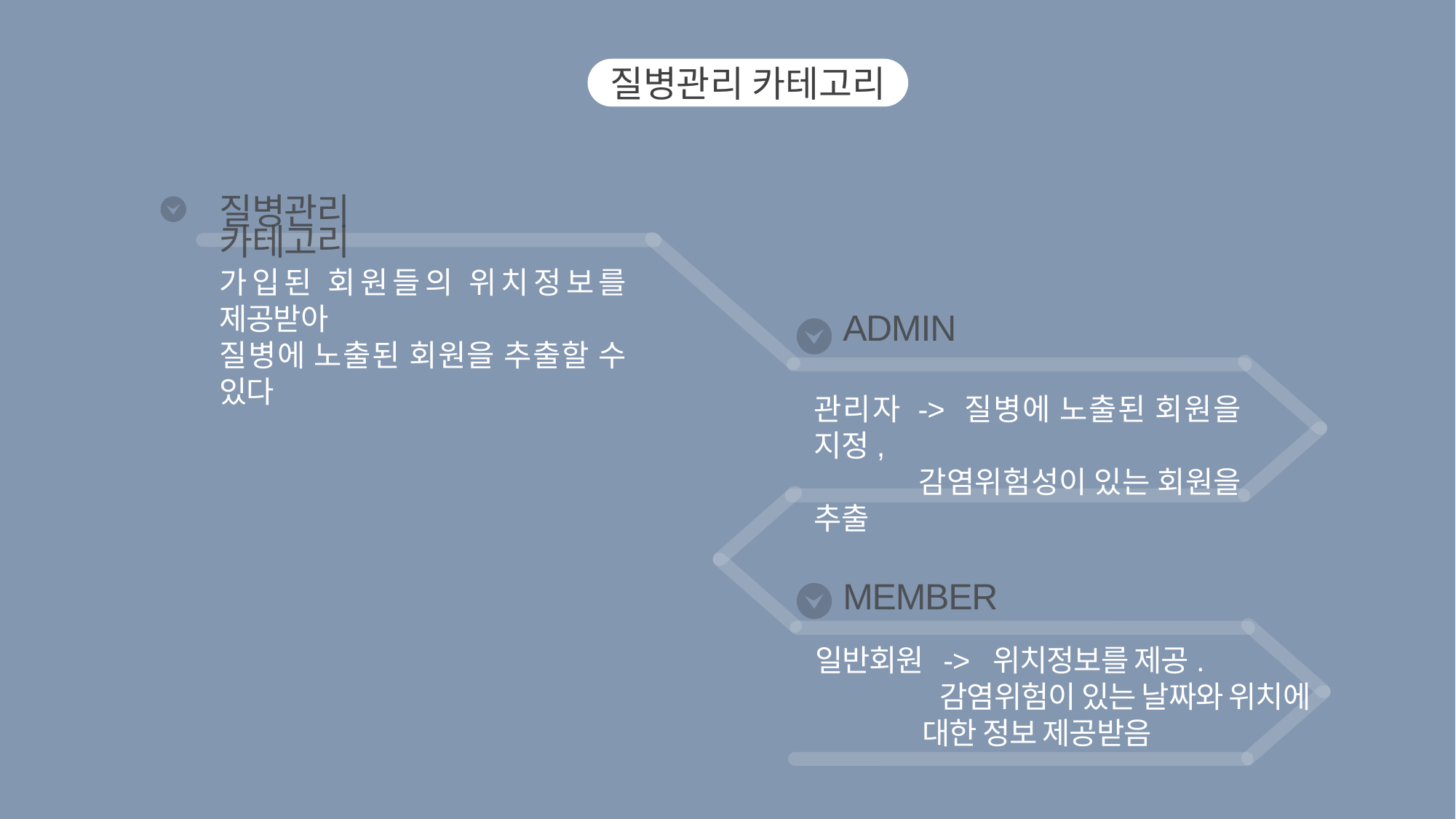

질병관리 카테고리

질병관리 카테고리
가입된 회원들의 위치정보를 제공받아
질병에 노출된 회원을 추출할 수 있다

ADMIN
관리자 -> 질병에 노출된 회원을 지정,
              감염위험성이 있는 회원을 추출

MEMBER

일반회원  ->  위치정보를 제공.
                    감염위험이 있는 날짜와 위치에
                 대한 정보 제공받음